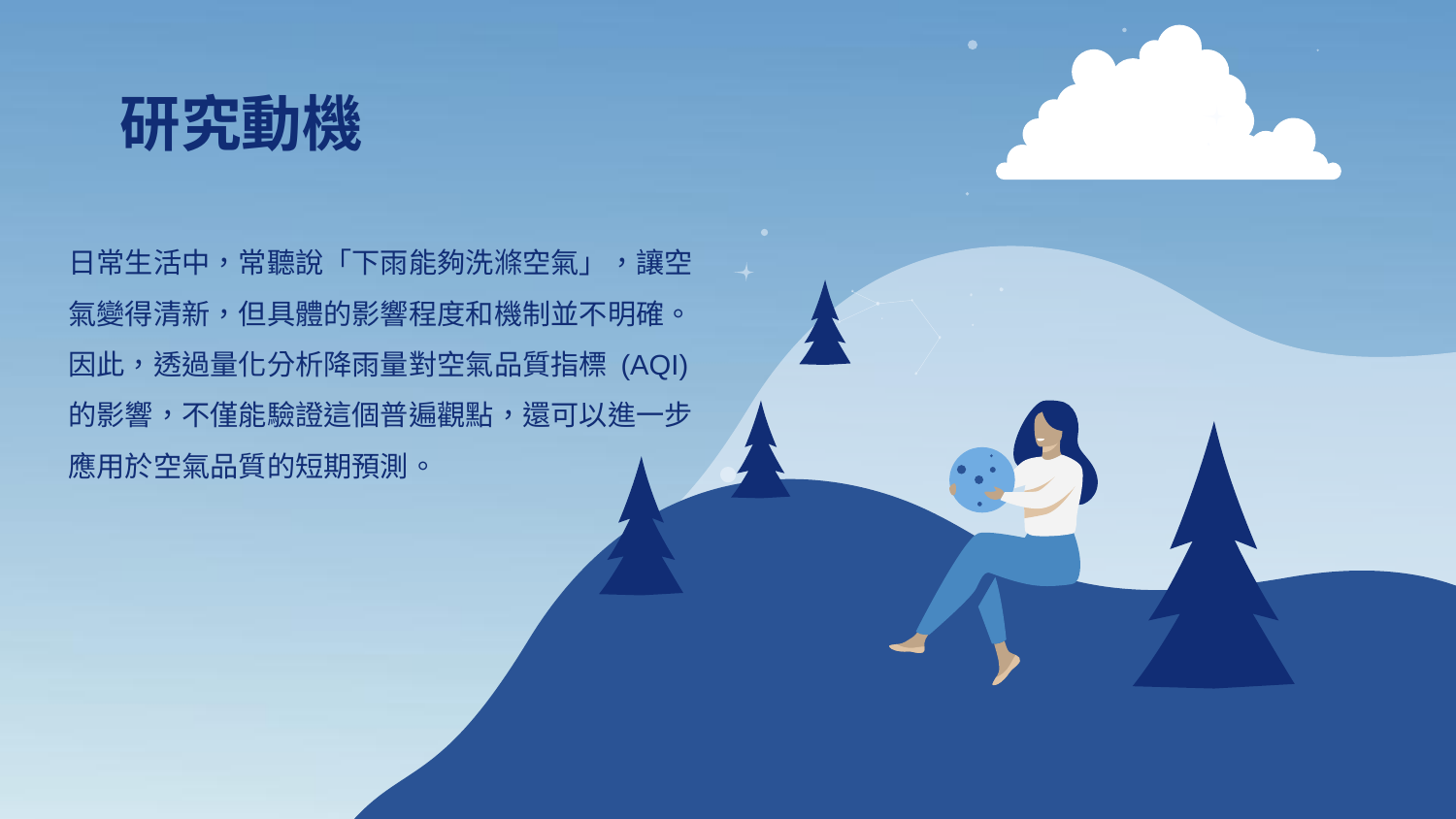

# 研究動機
日常生活中，常聽說「下雨能夠洗滌空氣」，讓空氣變得清新，但具體的影響程度和機制並不明確。因此，透過量化分析降雨量對空氣品質指標 (AQI) 的影響，不僅能驗證這個普遍觀點，還可以進一步應用於空氣品質的短期預測。